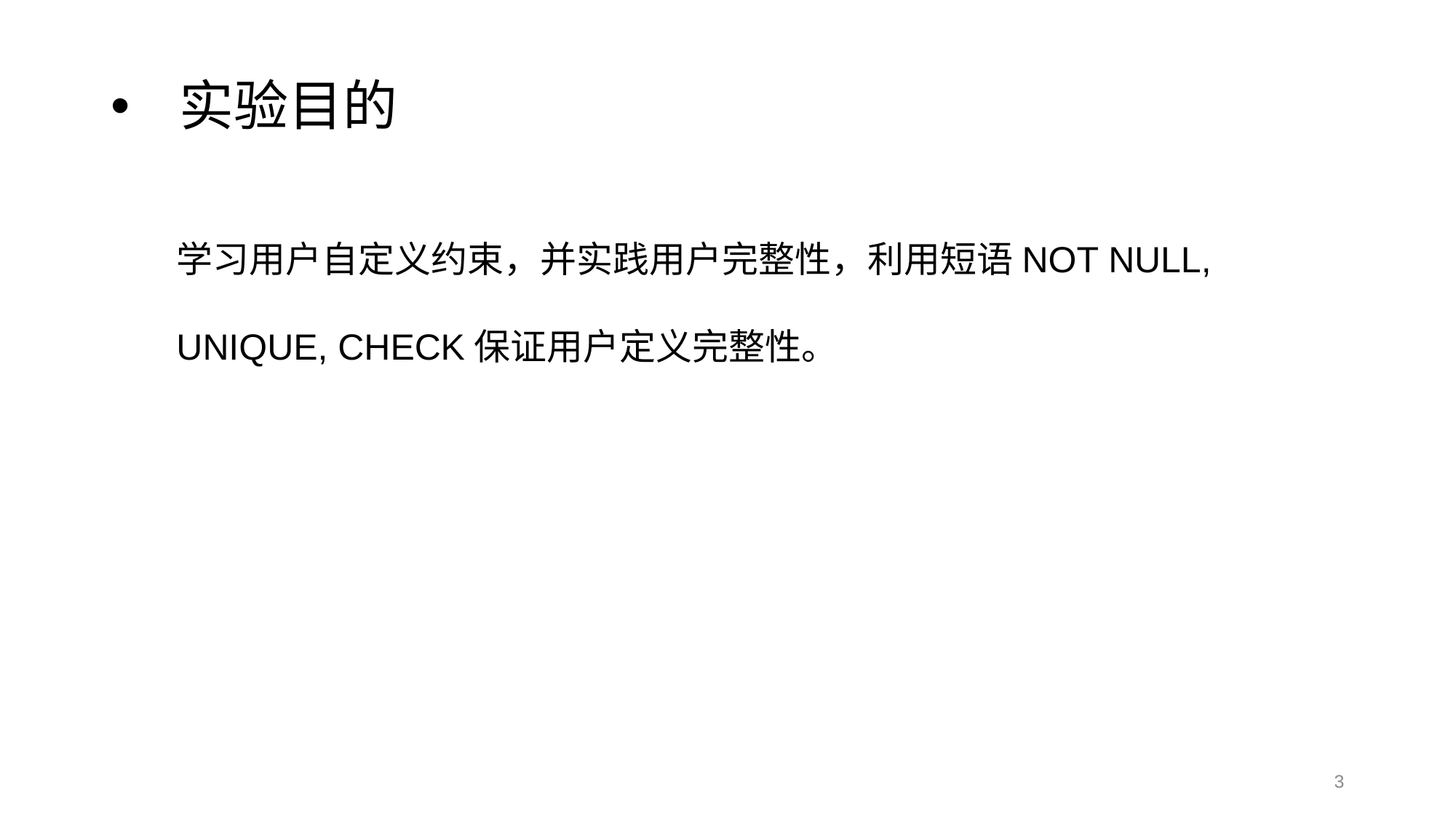

# 实验目的
学习用户自定义约束，并实践用户完整性，利用短语NOT NULL, UNIQUE, CHECK保证用户定义完整性。
3